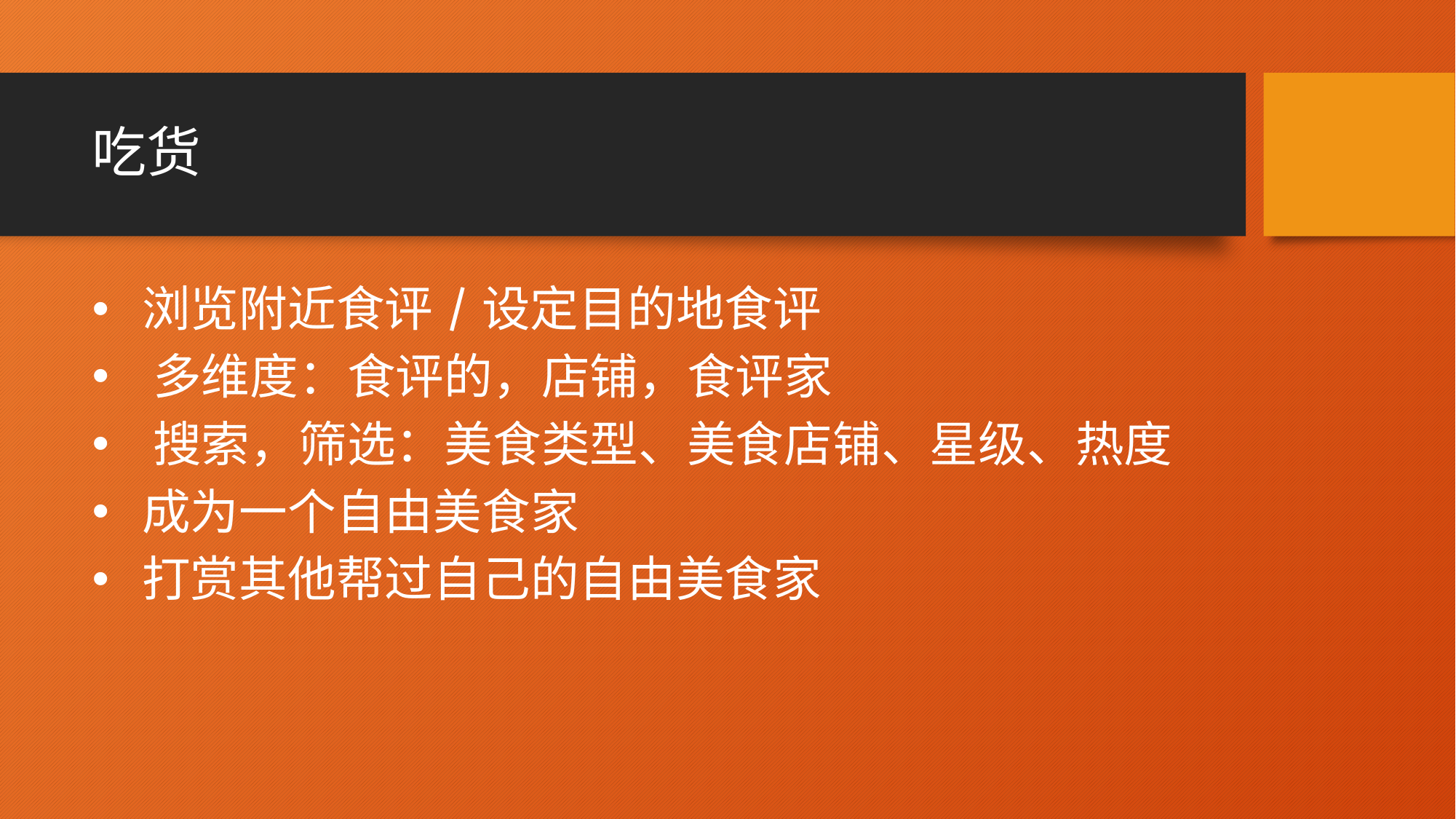

# 吃货
 浏览附近食评/设定目的地食评
  多维度：食评的，店铺，食评家
  搜索，筛选：美食类型、美食店铺、星级、热度
 成为一个自由美食家
 打赏其他帮过自己的自由美食家